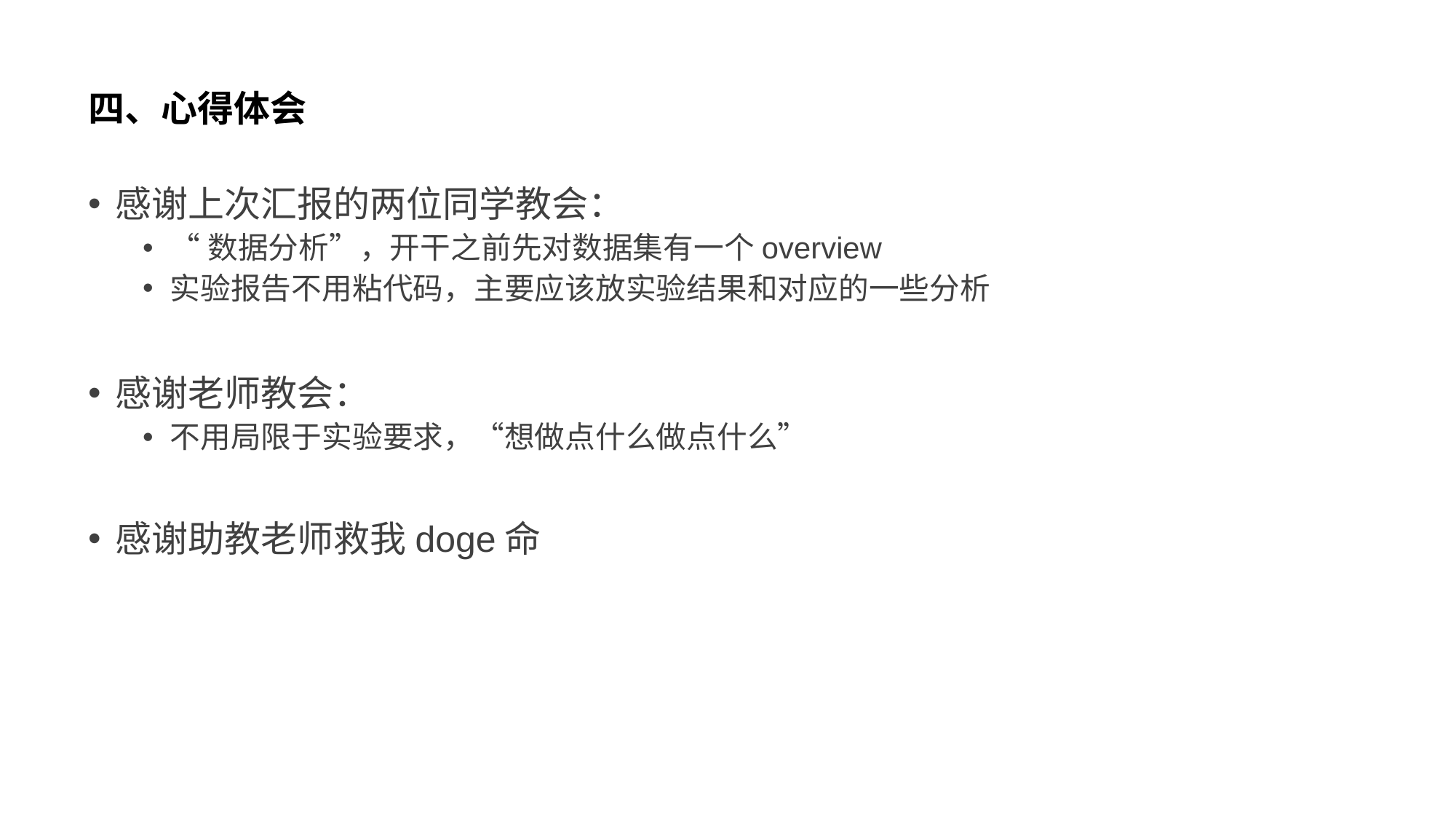

# 四、心得体会
感谢上次汇报的两位同学教会：
“数据分析”，开干之前先对数据集有一个overview
实验报告不用粘代码，主要应该放实验结果和对应的一些分析

感谢老师教会：
不用局限于实验要求，“想做点什么做点什么”

感谢助教老师救我doge命